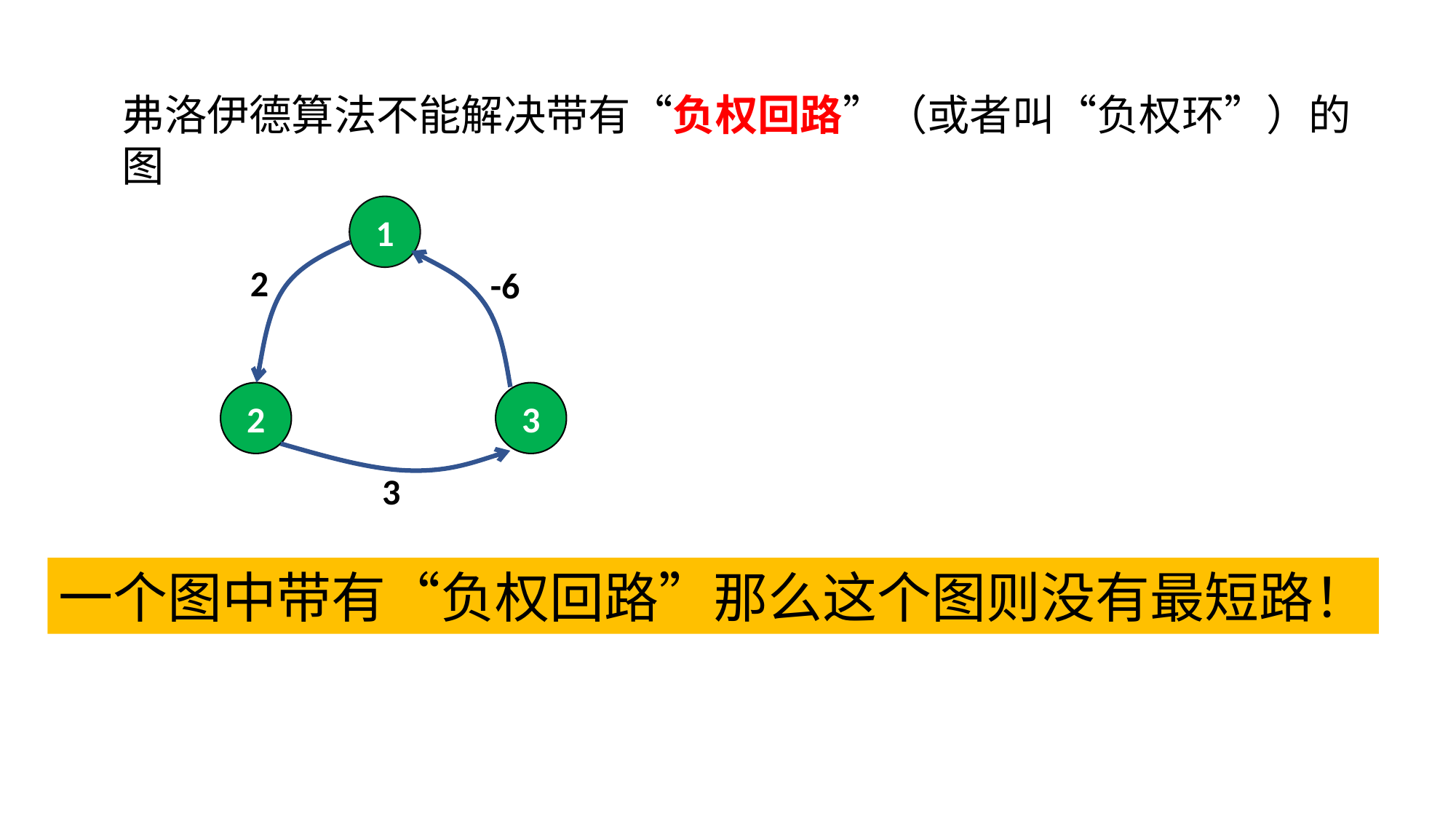

弗洛伊德算法不能解决带有“负权回路”（或者叫“负权环”）的图
1

2
-6
2
3

3
一个图中带有“负权回路”那么这个图则没有最短路！